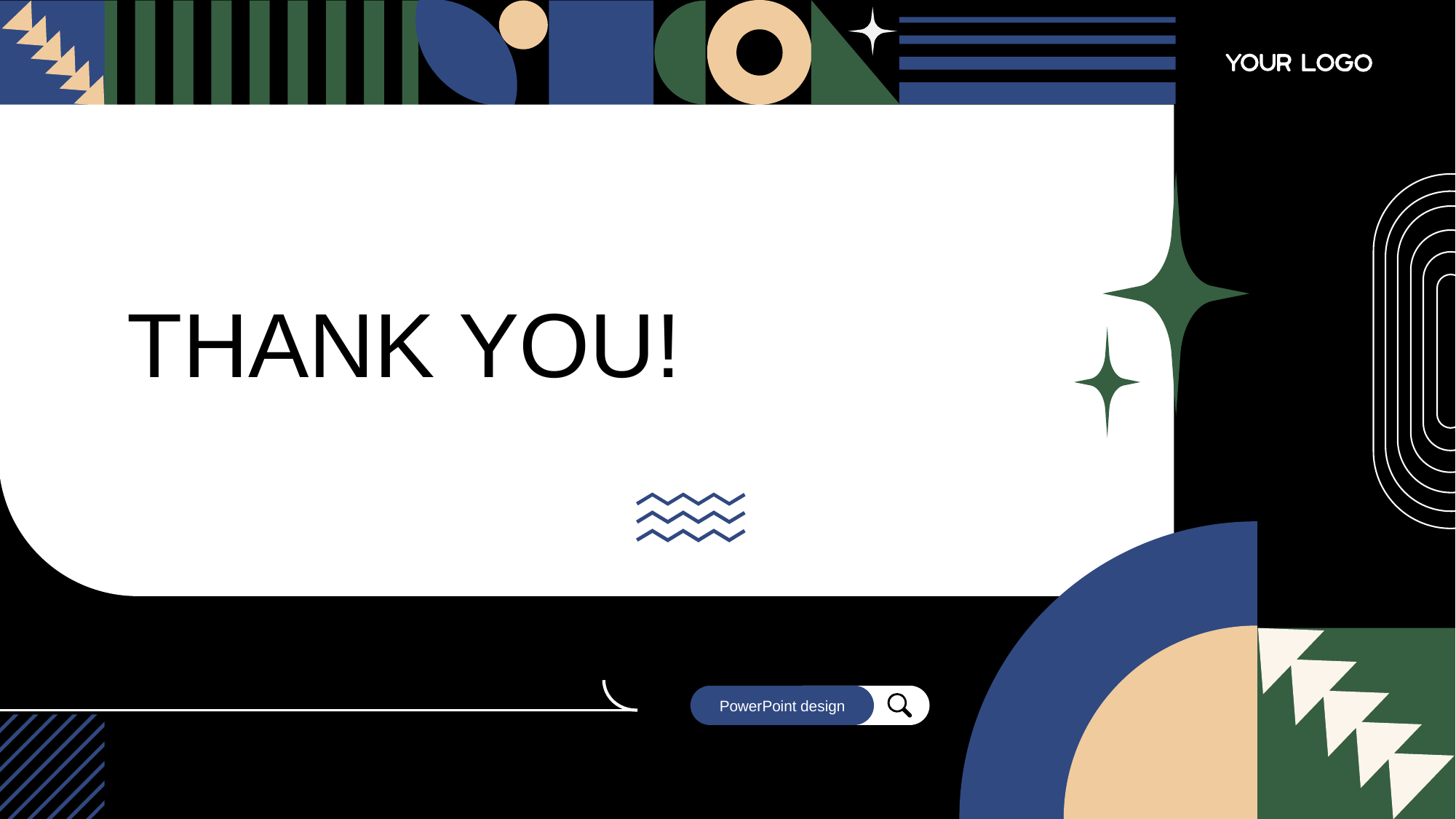

THANK YOU!

汇报人:
AiPPT
日 期：
2025.5

PowerPoint design